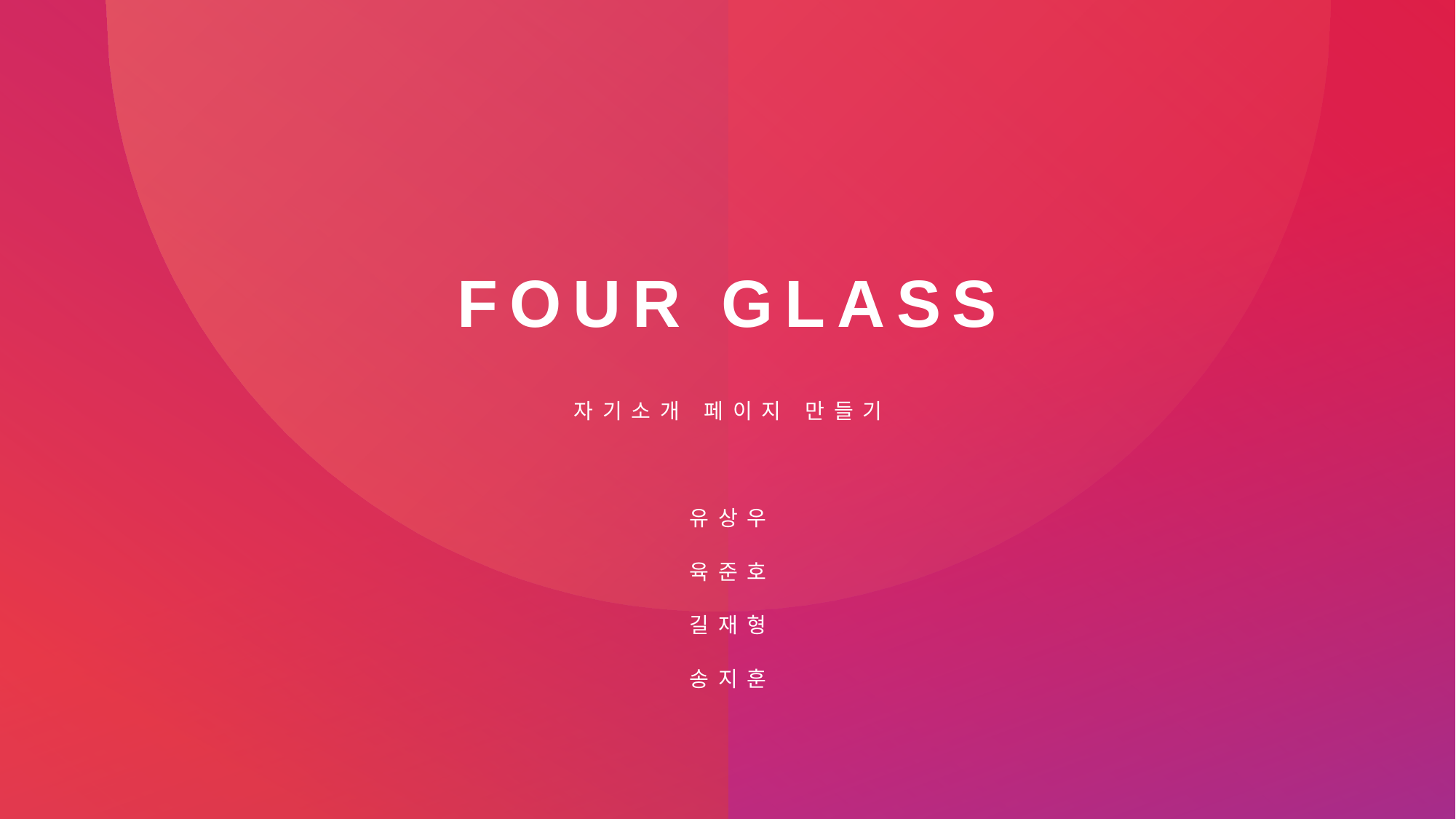

# Four Glass
자기소개 페이지 만들기

유상우
육준호
길재형
송지훈